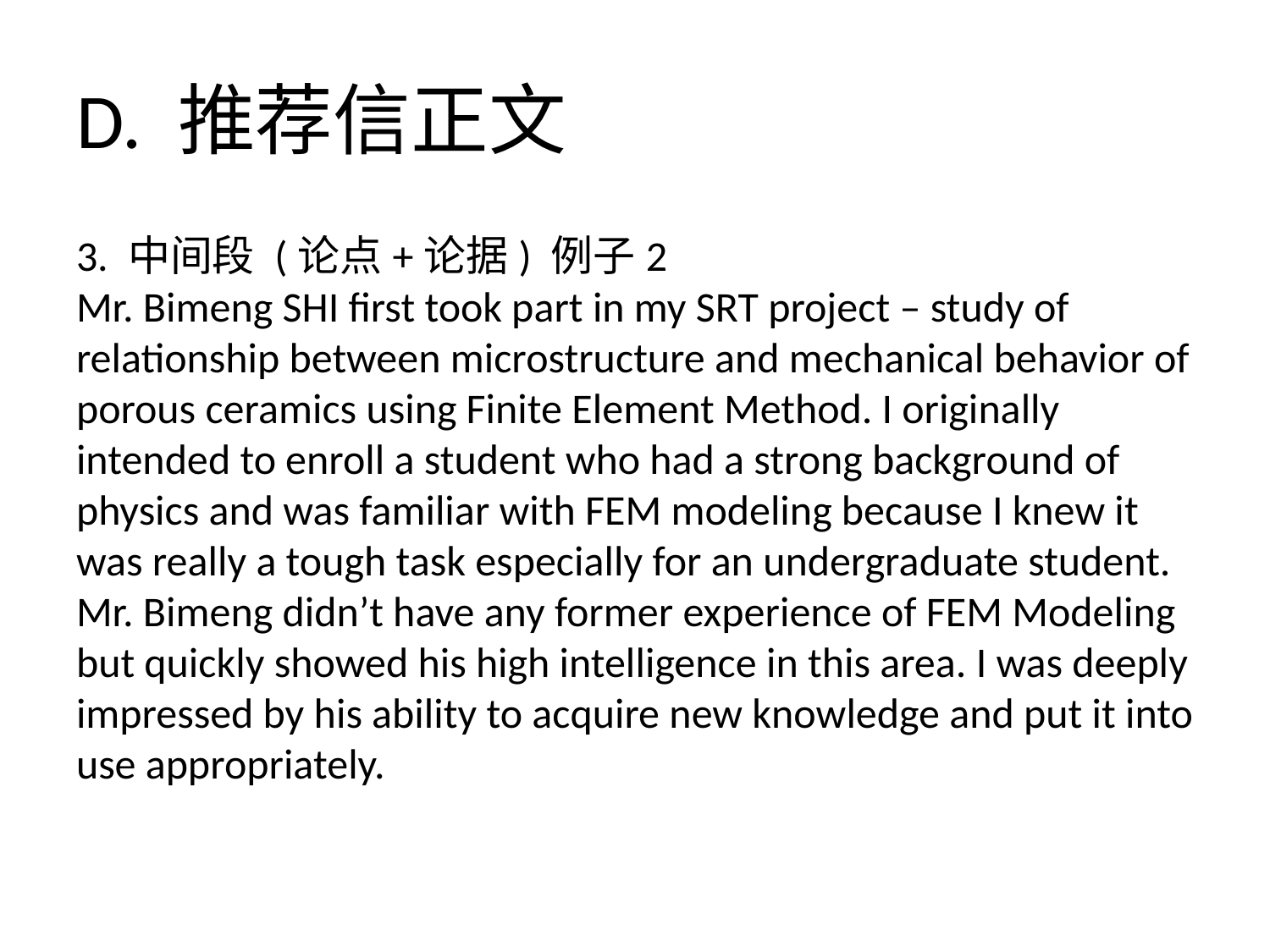

# D. 推荐信正文
3. 中间段 (论点+论据) 例子2
Mr. Bimeng SHI first took part in my SRT project – study of relationship between microstructure and mechanical behavior of porous ceramics using Finite Element Method. I originally intended to enroll a student who had a strong background of physics and was familiar with FEM modeling because I knew it was really a tough task especially for an undergraduate student. Mr. Bimeng didn’t have any former experience of FEM Modeling but quickly showed his high intelligence in this area. I was deeply impressed by his ability to acquire new knowledge and put it into use appropriately.